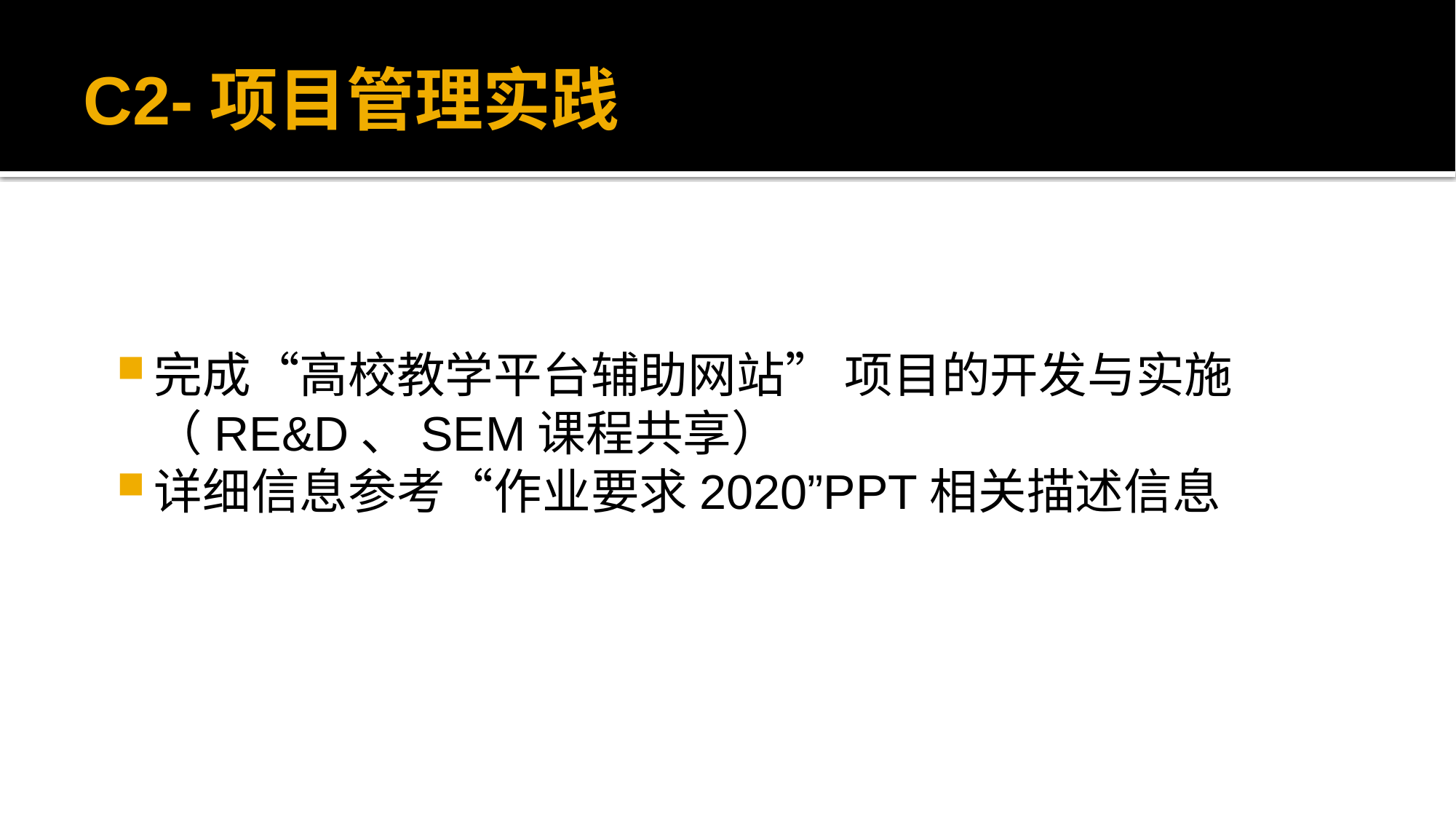

C2-项目管理实践
完成“高校教学平台辅助网站” 项目的开发与实施（RE&D、SEM课程共享）
详细信息参考“作业要求2020”PPT相关描述信息